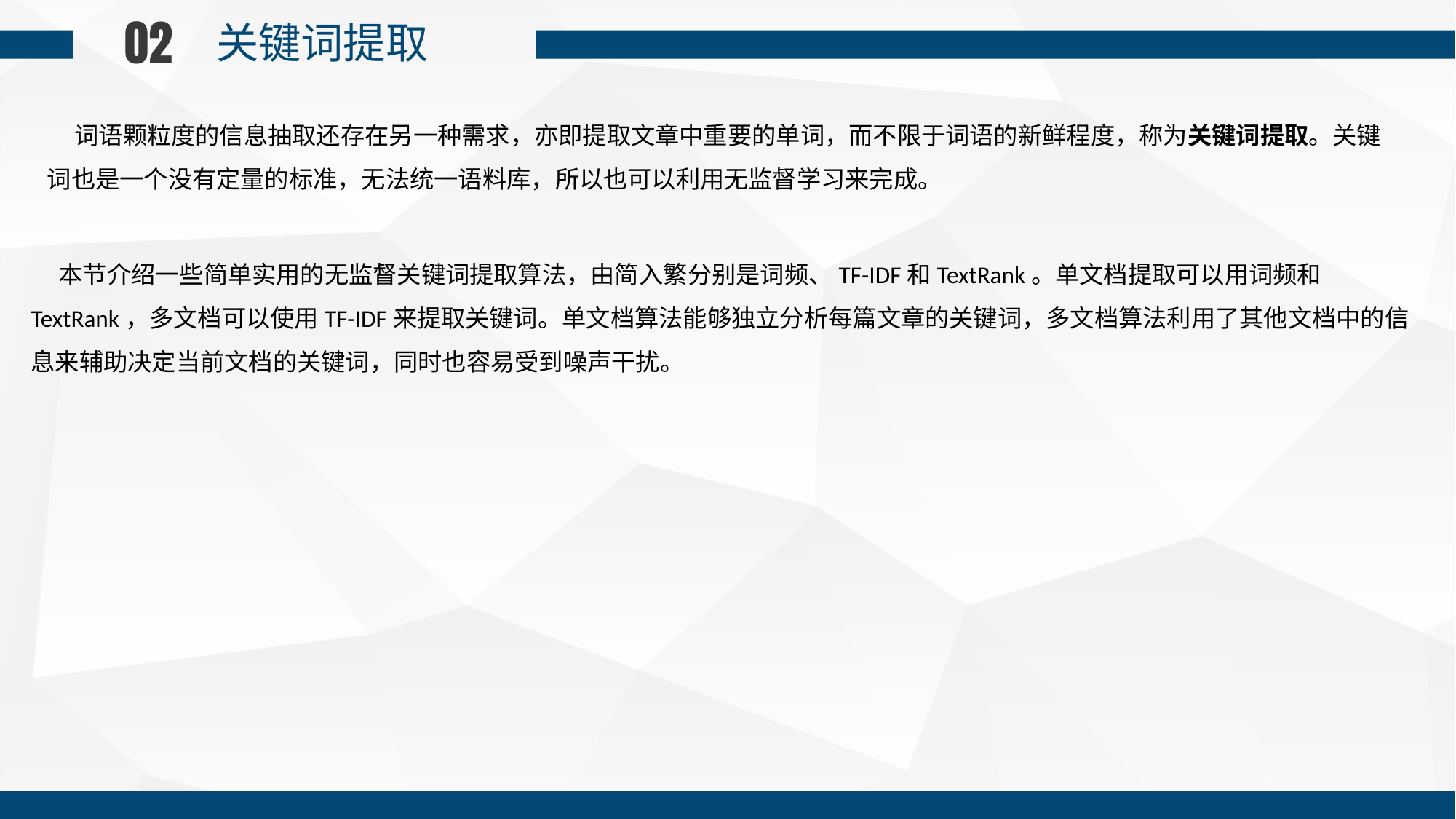

02
 关键词提取

    词语颗粒度的信息抽取还存在另一种需求，亦即提取文章中重要的单词，而不限于词语的新鲜程度，称为关键词提取。关键词也是一个没有定量的标准，无法统一语料库，所以也可以利用无监督学习来完成。

    本节介绍一些简单实用的无监督关键词提取算法，由简入繁分别是词频、TF-IDF和TextRank。单文档提取可以用词频和TextRank，多文档可以使用TF-IDF来提取关键词。单文档算法能够独立分析每篇文章的关键词，多文档算法利用了其他文档中的信息来辅助决定当前文档的关键词，同时也容易受到噪声干扰。